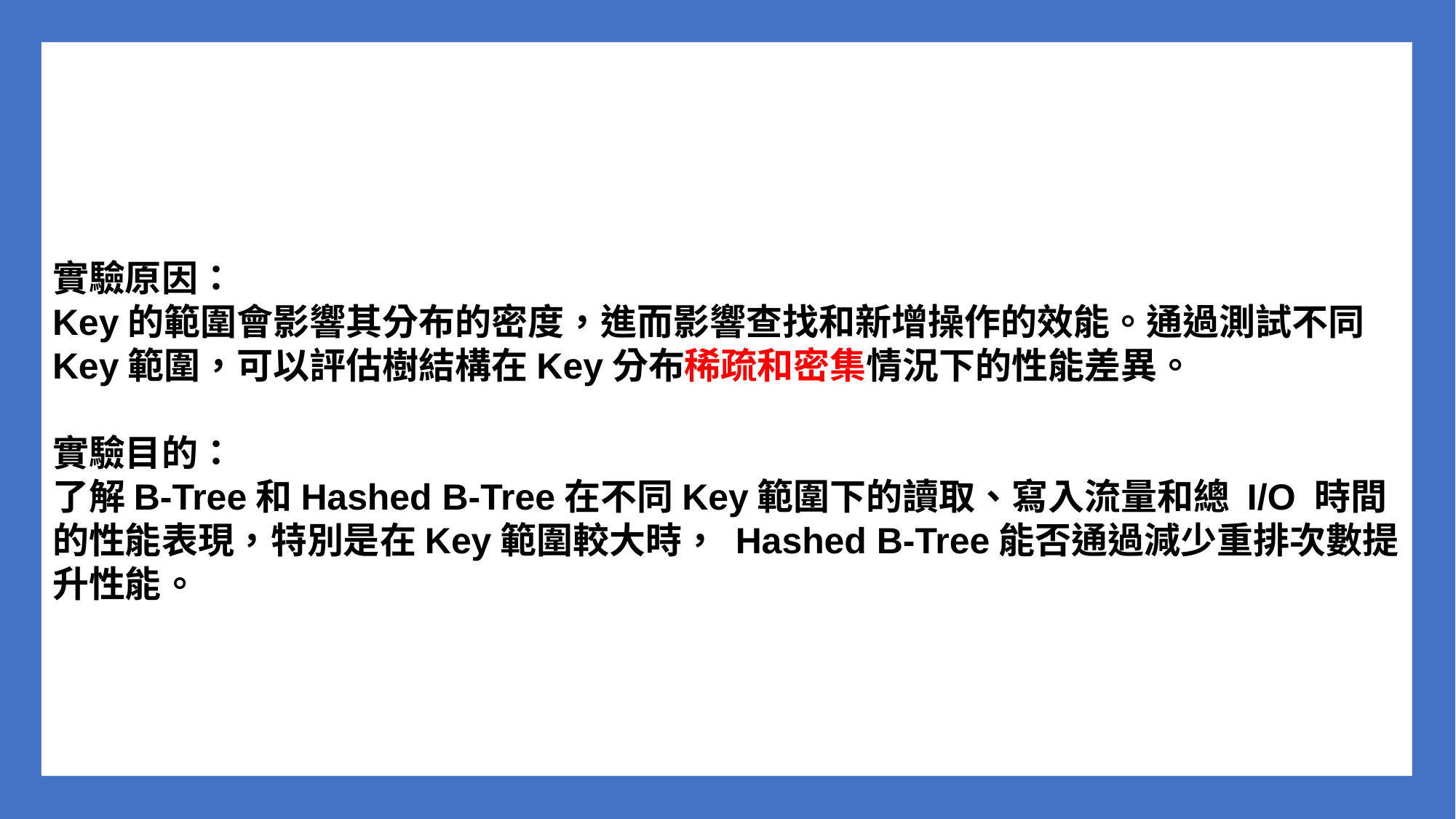

實驗原因：
Key的範圍會影響其分布的密度，進而影響查找和新增操作的效能。通過測試不同Key範圍，可以評估樹結構在Key分布稀疏和密集情況下的性能差異。

實驗目的：
了解B-Tree和Hashed B-Tree在不同Key範圍下的讀取、寫入流量和總 I/O 時間的性能表現，特別是在Key範圍較大時， Hashed B-Tree能否通過減少重排次數提升性能。